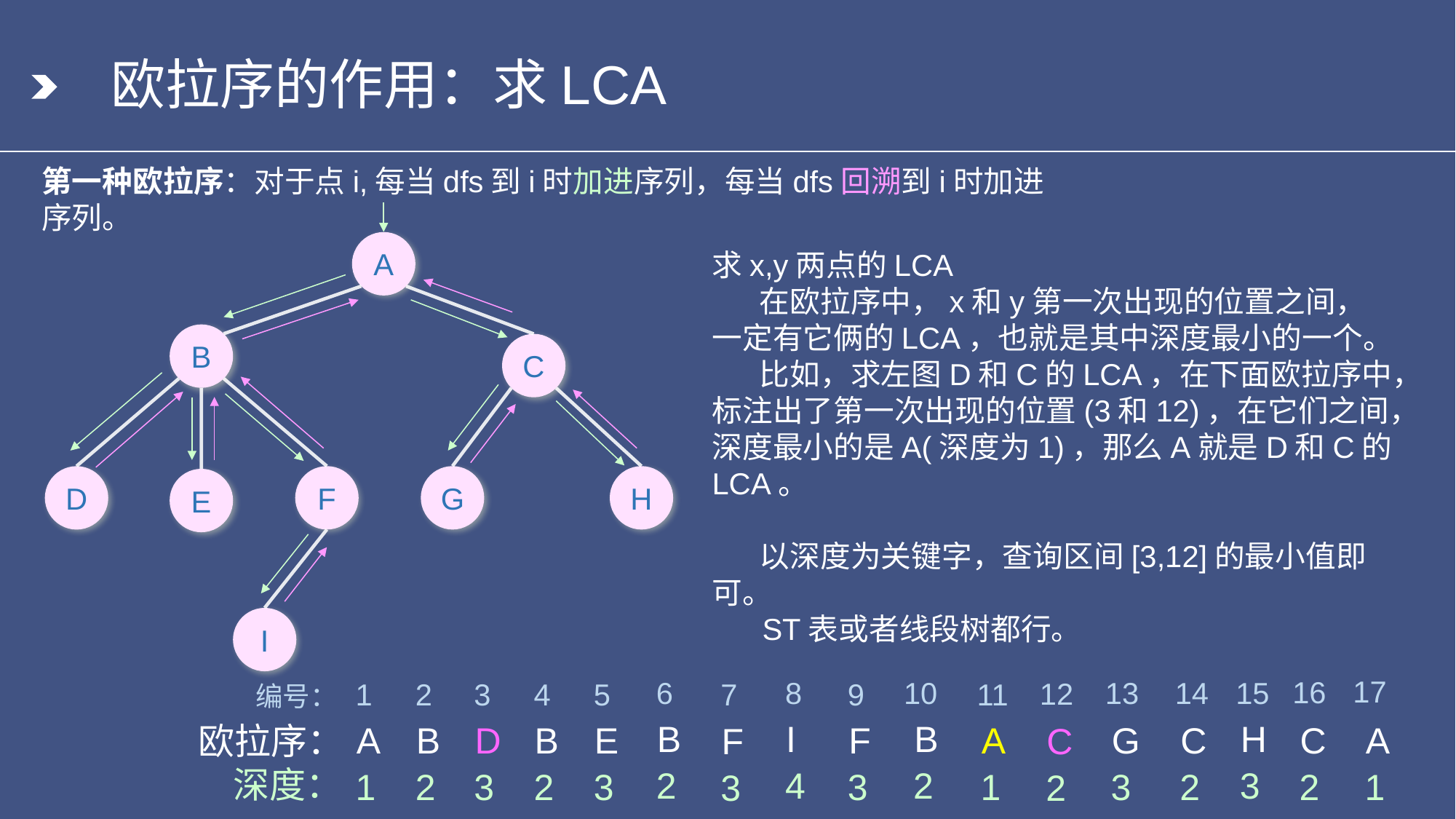

# 欧拉序的作用：求LCA
第一种欧拉序：对于点i,每当dfs到i时加进序列，每当dfs回溯到i时加进序列。
A
B
C
F
G
H
D
E
I
求x,y两点的LCA
      在欧拉序中，x和y第一次出现的位置之间，一定有它俩的LCA，也就是其中深度最小的一个。
      比如，求左图D和C的LCA，在下面欧拉序中，标注出了第一次出现的位置(3和12)，在它们之间，深度最小的是A(深度为1)，那么A就是D和C的LCA。

      以深度为关键字，查询区间[3,12]的最小值即可。
      ST表或者线段树都行。
17
16
10
15
13
8
6
14
12
11
9
4
5
3
2
1
7
编号：
B
H
I
B
C
A
G
A
F
C
B
E
D
B
A
欧拉序：
F
C
深度：
2
3
4
2
2
1
3
1
3
2
2
3
3
2
1
3
2